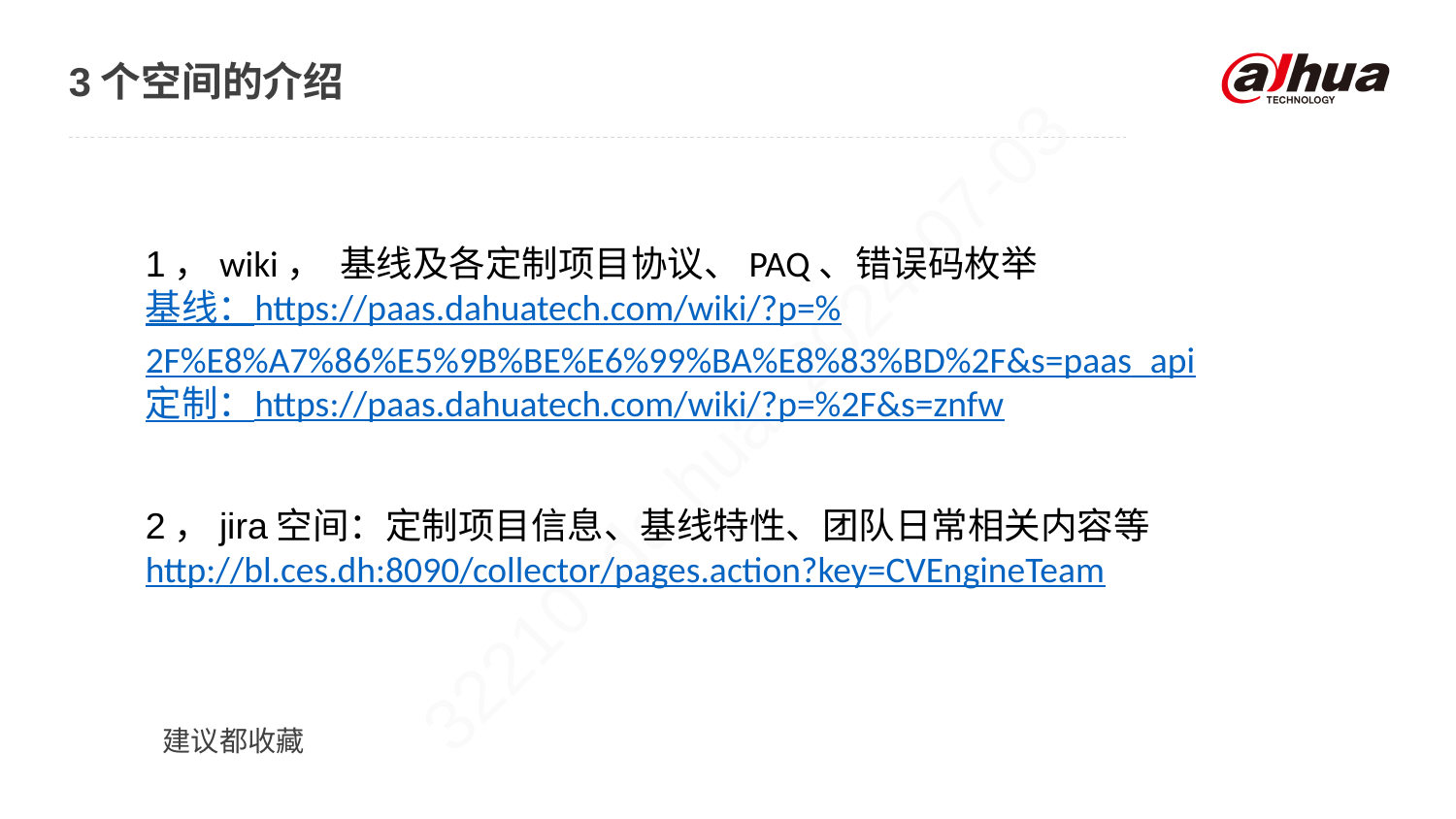

# 3个空间的介绍
1，wiki，  基线及各定制项目协议、PAQ、错误码枚举
基线：https://paas.dahuatech.com/wiki/?p=%2F%E8%A7%86%E5%9B%BE%E6%99%BA%E8%83%BD%2F&s=paas_api
定制：https://paas.dahuatech.com/wiki/?p=%2F&s=znfw
2，jira空间：定制项目信息、基线特性、团队日常相关内容等
http://bl.ces.dh:8090/collector/pages.action?key=CVEngineTeam
建议都收藏